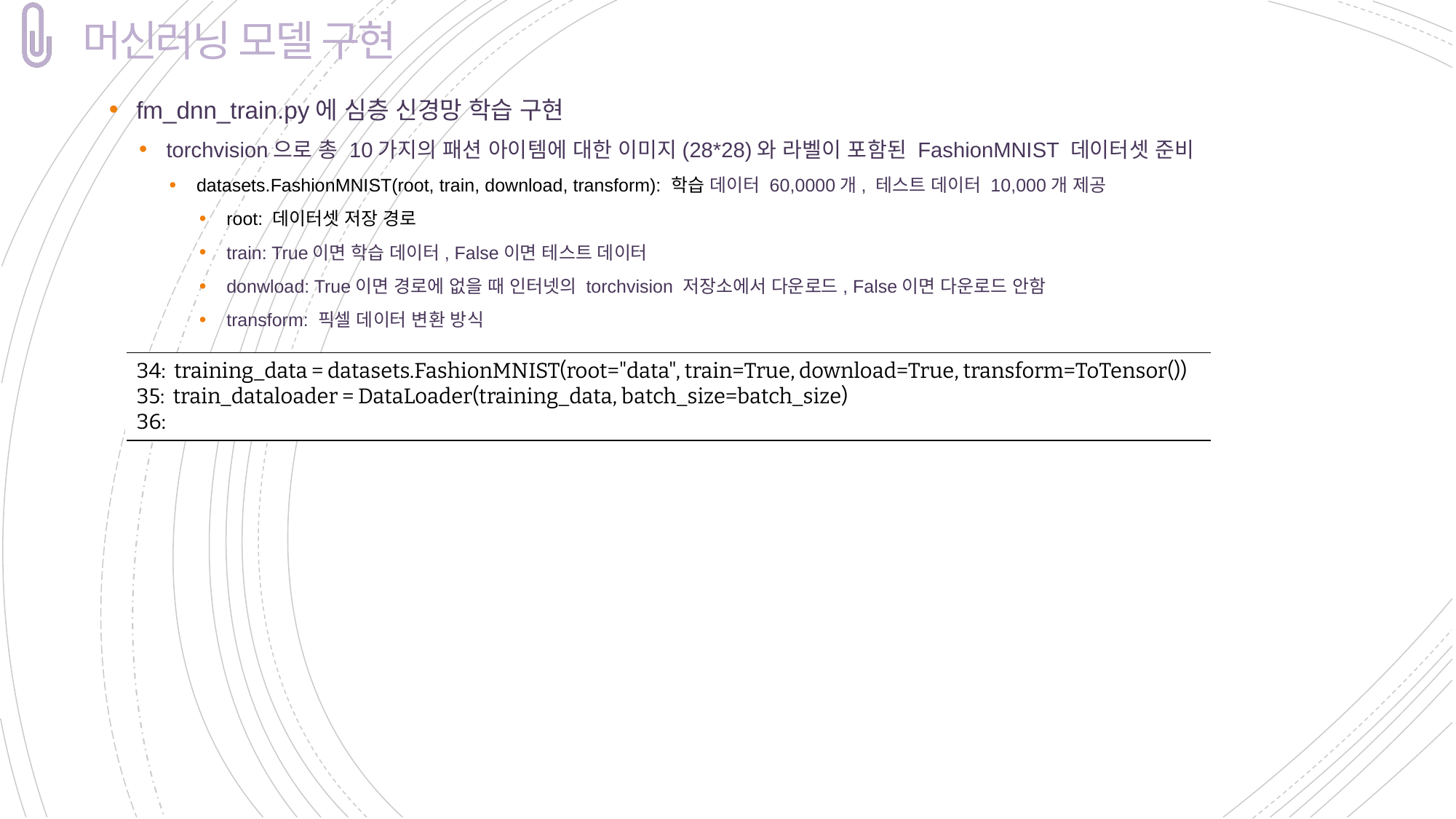

# 머신러닝 모델 구현
fm_dnn_train.py에 심층 신경망 학습 구현
torchvision으로 총 10가지의 패션 아이템에 대한 이미지(28*28)와 라벨이 포함된 FashionMNIST 데이터셋 준비
datasets.FashionMNIST(root, train, download, transform): 학습 데이터 60,0000개, 테스트 데이터 10,000개 제공
root: 데이터셋 저장 경로
train: True이면 학습 데이터, False이면 테스트 데이터
donwload: True이면 경로에 없을 때 인터넷의 torchvision 저장소에서 다운로드, False이면 다운로드 안함
transform: 픽셀 데이터 변환 방식

| 34: training\_data = datasets.FashionMNIST(root="data", train=True, download=True, transform=ToTensor()) 35: train\_dataloader = DataLoader(training\_data, batch\_size=batch\_size) 36: |
| --- |